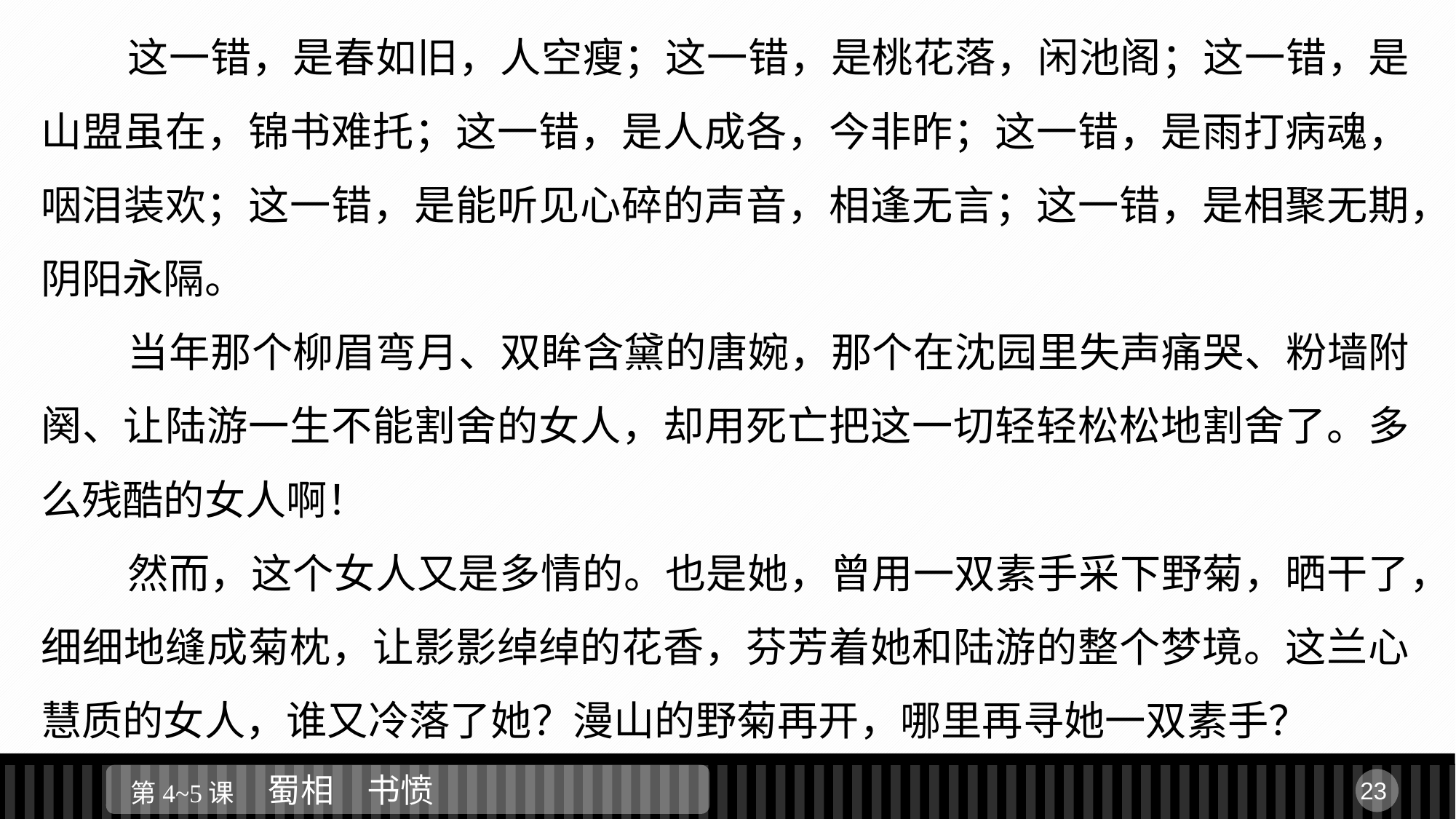

这一错，是春如旧，人空瘦；这一错，是桃花落，闲池阁；这一错，是山盟虽在，锦书难托；这一错，是人成各，今非昨；这一错，是雨打病魂，咽泪装欢；这一错，是能听见心碎的声音，相逢无言；这一错，是相聚无期，阴阳永隔。
        当年那个柳眉弯月、双眸含黛的唐婉，那个在沈园里失声痛哭、粉墙附阕、让陆游一生不能割舍的女人，却用死亡把这一切轻轻松松地割舍了。多么残酷的女人啊！
        然而，这个女人又是多情的。也是她，曾用一双素手采下野菊，晒干了，细细地缝成菊枕，让影影绰绰的花香，芬芳着她和陆游的整个梦境。这兰心慧质的女人，谁又冷落了她？漫山的野菊再开，哪里再寻她一双素手？